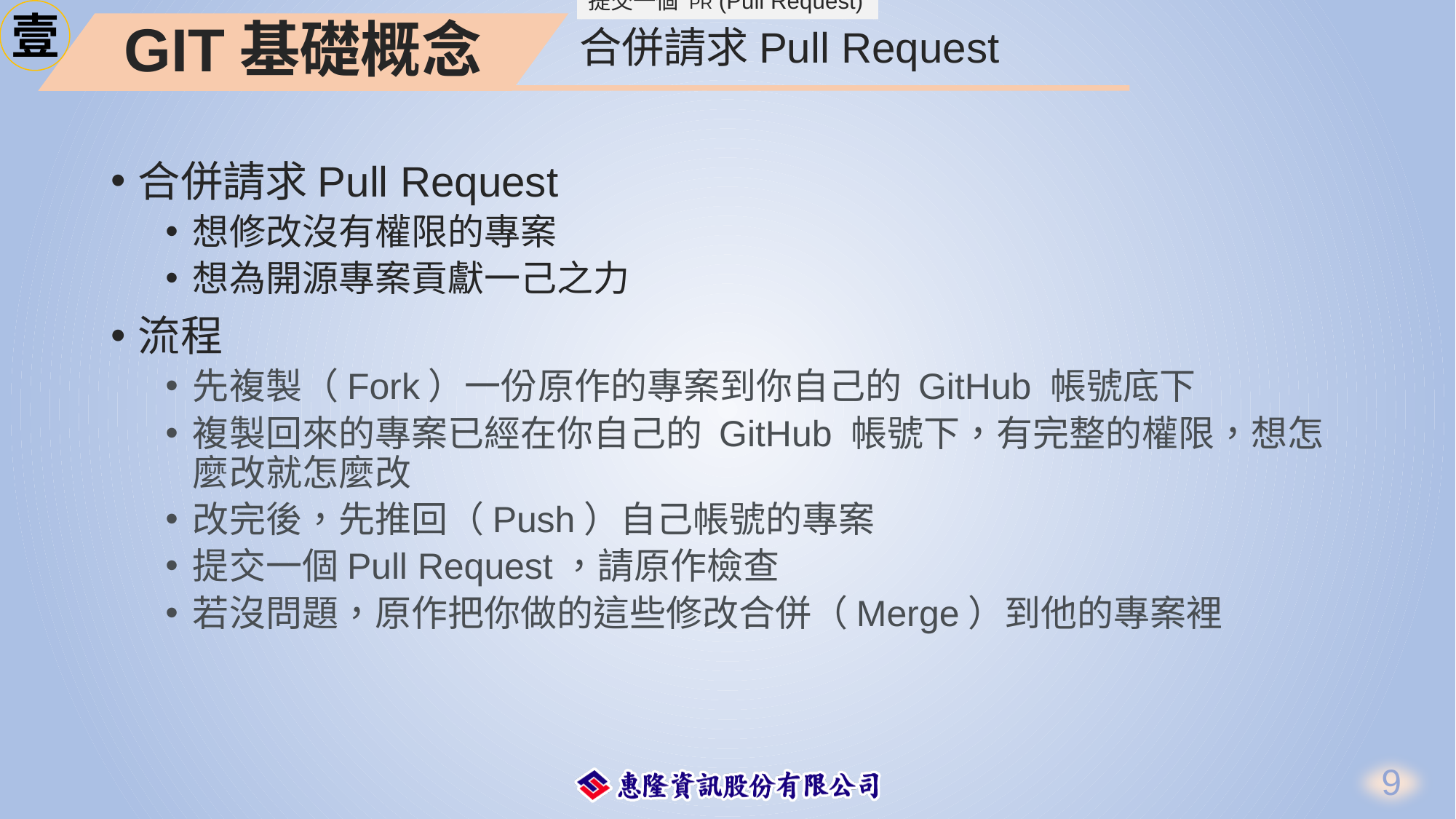

提交一個 PR (Pull Request)
# GIT基礎概念
壹
合併請求Pull Request
合併請求Pull Request
想修改沒有權限的專案
想為開源專案貢獻一己之力
流程
先複製（Fork）一份原作的專案到你自己的 GitHub 帳號底下
複製回來的專案已經在你自己的 GitHub 帳號下，有完整的權限，想怎麼改就怎麼改
改完後，先推回（Push）自己帳號的專案
提交一個Pull Request，請原作檢查
若沒問題，原作把你做的這些修改合併（Merge）到他的專案裡
9